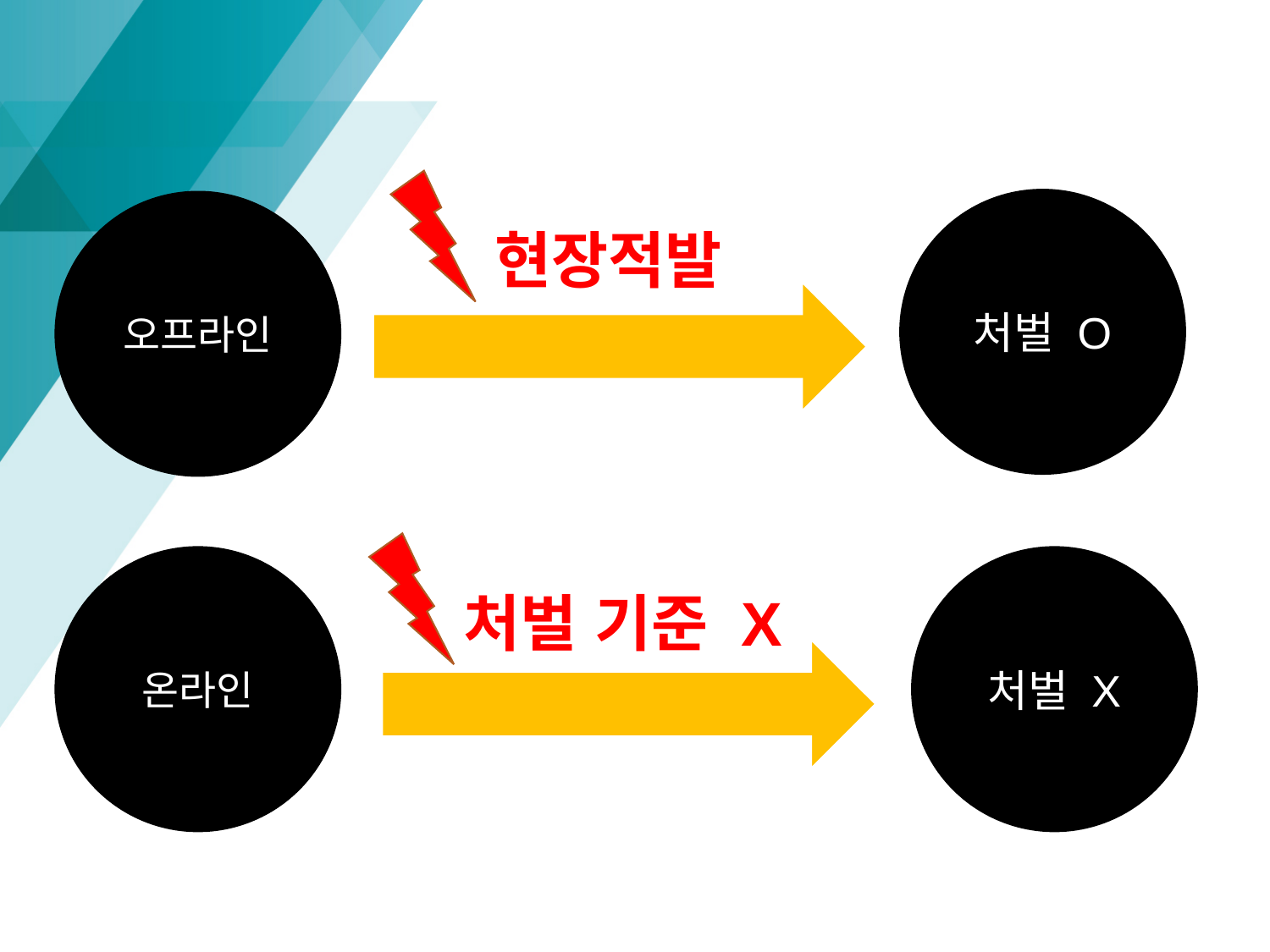

처벌 O
오프라인
현장적발
1.

온라인
처벌 X
처벌 기준 X